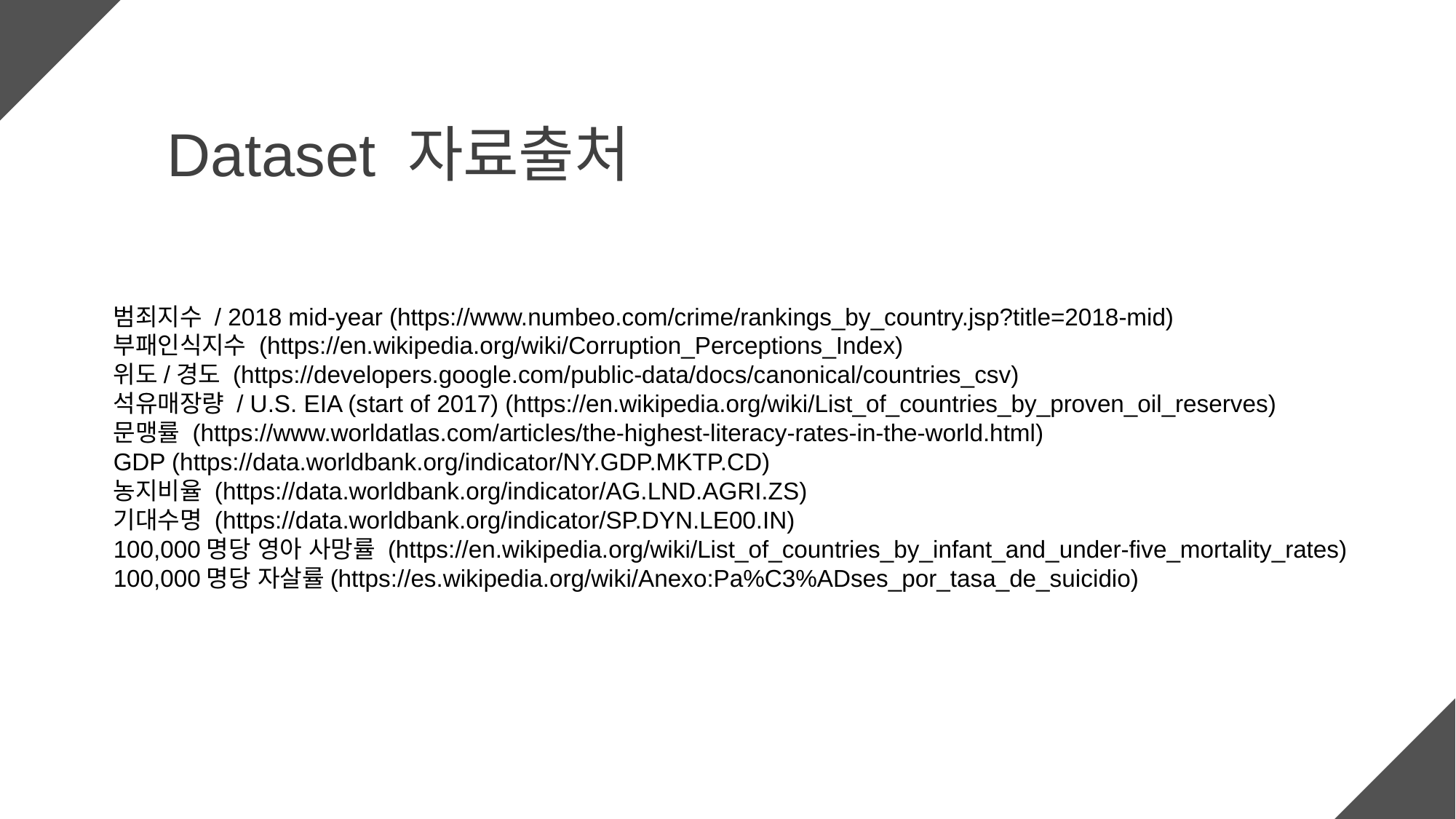

Dataset 자료출처
범죄지수 / 2018 mid-year (https://www.numbeo.com/crime/rankings_by_country.jsp?title=2018-mid)
부패인식지수 (https://en.wikipedia.org/wiki/Corruption_Perceptions_Index)
위도/경도 (https://developers.google.com/public-data/docs/canonical/countries_csv)
석유매장량 / U.S. EIA (start of 2017) (https://en.wikipedia.org/wiki/List_of_countries_by_proven_oil_reserves)
문맹률 (https://www.worldatlas.com/articles/the-highest-literacy-rates-in-the-world.html)
GDP (https://data.worldbank.org/indicator/NY.GDP.MKTP.CD)
농지비율 (https://data.worldbank.org/indicator/AG.LND.AGRI.ZS)
기대수명 (https://data.worldbank.org/indicator/SP.DYN.LE00.IN)
100,000명당 영아 사망률 (https://en.wikipedia.org/wiki/List_of_countries_by_infant_and_under-five_mortality_rates)
100,000명당 자살률(https://es.wikipedia.org/wiki/Anexo:Pa%C3%ADses_por_tasa_de_suicidio)